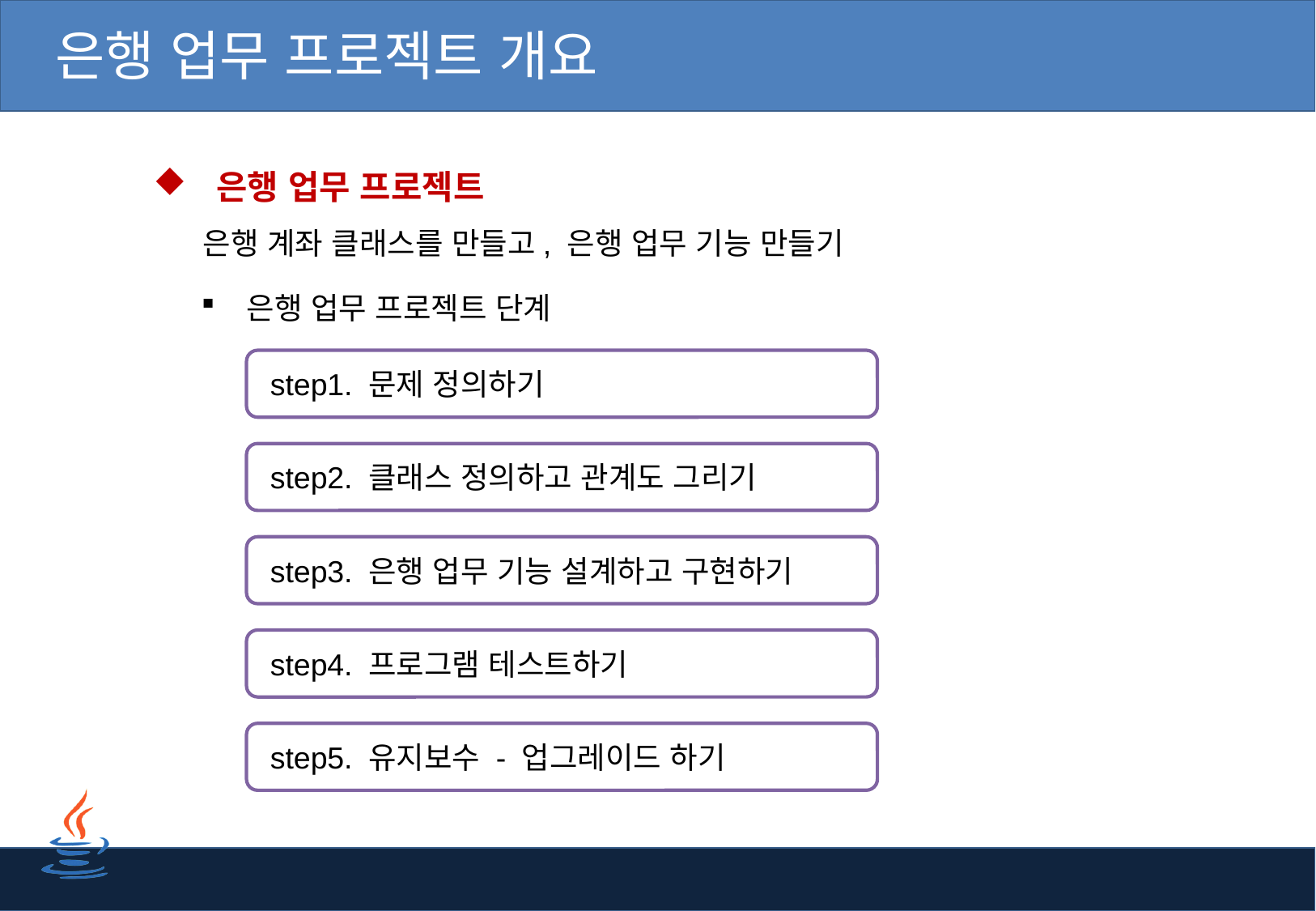

# 은행 업무 프로젝트 개요
 은행 업무 프로젝트
     은행 계좌 클래스를 만들고, 은행 업무 기능 만들기
은행 업무 프로젝트 단계
 step1. 문제 정의하기
 step2. 클래스 정의하고 관계도 그리기
 step3. 은행 업무 기능 설계하고 구현하기
 step4. 프로그램 테스트하기
 step5. 유지보수 - 업그레이드 하기
2